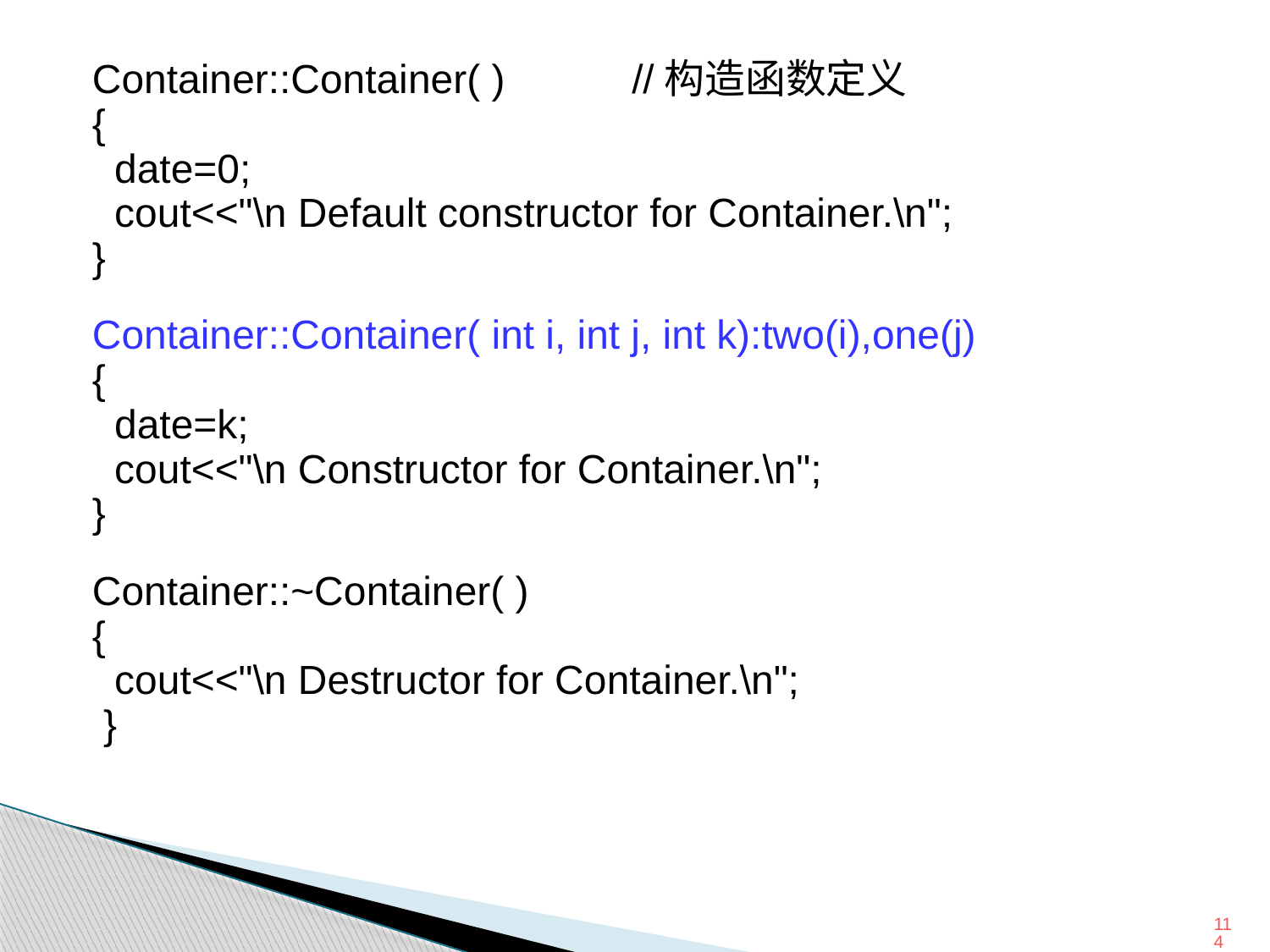

Container::Container( )	//构造函数定义
{
  date=0;
  cout<<"\n Default constructor for Container.\n";
}

Container::Container( int i, int j, int k):two(i),one(j)
{
  date=k;
  cout<<"\n Constructor for Container.\n";
}

Container::~Container( )
{
  cout<<"\n Destructor for Container.\n";
 }

114